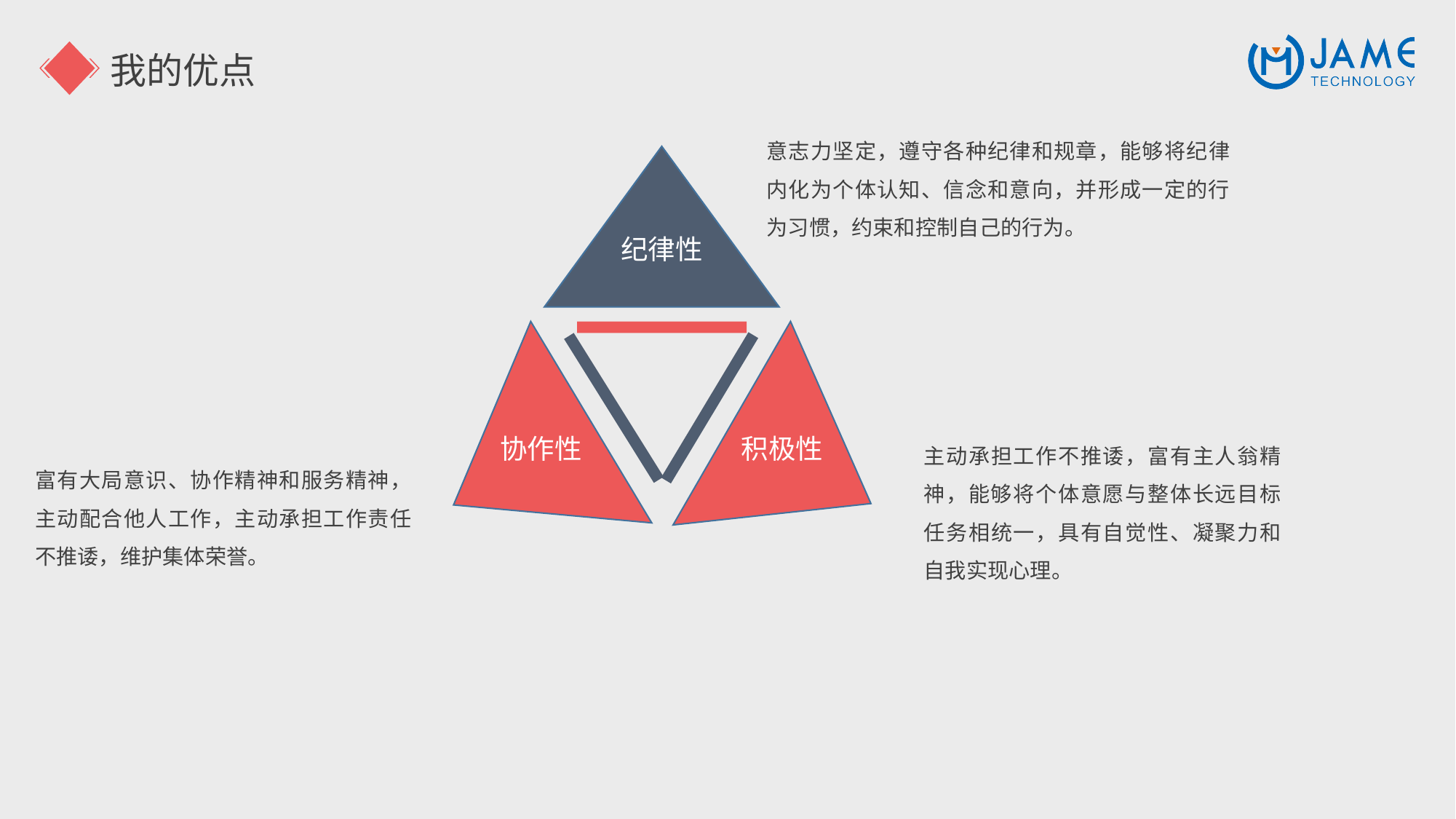

我的优点
意志力坚定，遵守各种纪律和规章，能够将纪律内化为个体认知、信念和意向，并形成一定的行为习惯，约束和控制自己的行为。

纪律性

协作性
积极性
主动承担工作不推诿，富有主人翁精神，能够将个体意愿与整体长远目标任务相统一，具有自觉性、凝聚力和自我实现心理。
富有大局意识、协作精神和服务精神，主动配合他人工作，主动承担工作责任不推诿，维护集体荣誉。